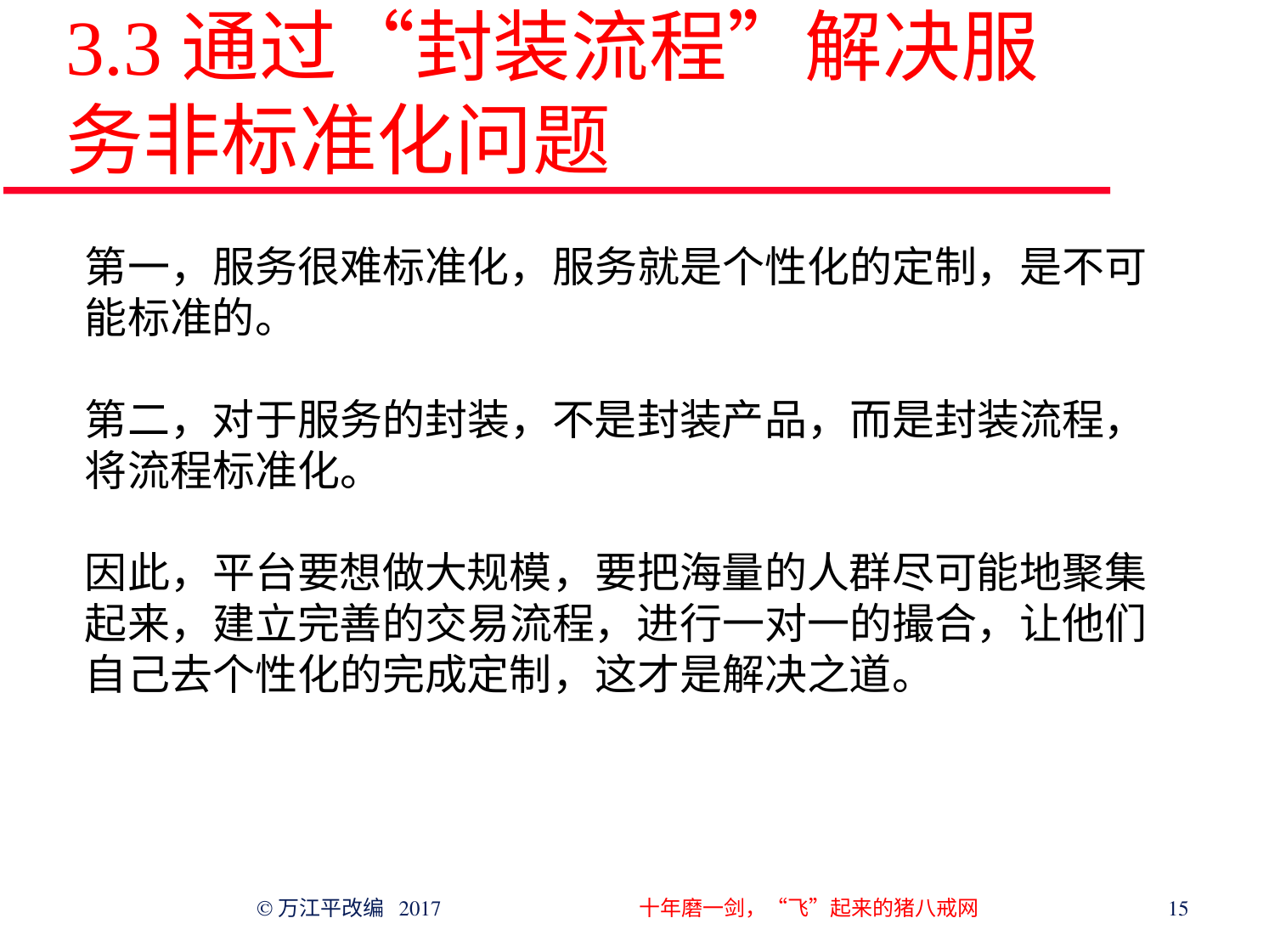

# 3.3通过“封装流程”解决服务非标准化问题
第一，服务很难标准化，服务就是个性化的定制，是不可能标准的。

第二，对于服务的封装，不是封装产品，而是封装流程，将流程标准化。

因此，平台要想做大规模，要把海量的人群尽可能地聚集起来，建立完善的交易流程，进行一对一的撮合，让他们自己去个性化的完成定制，这才是解决之道。